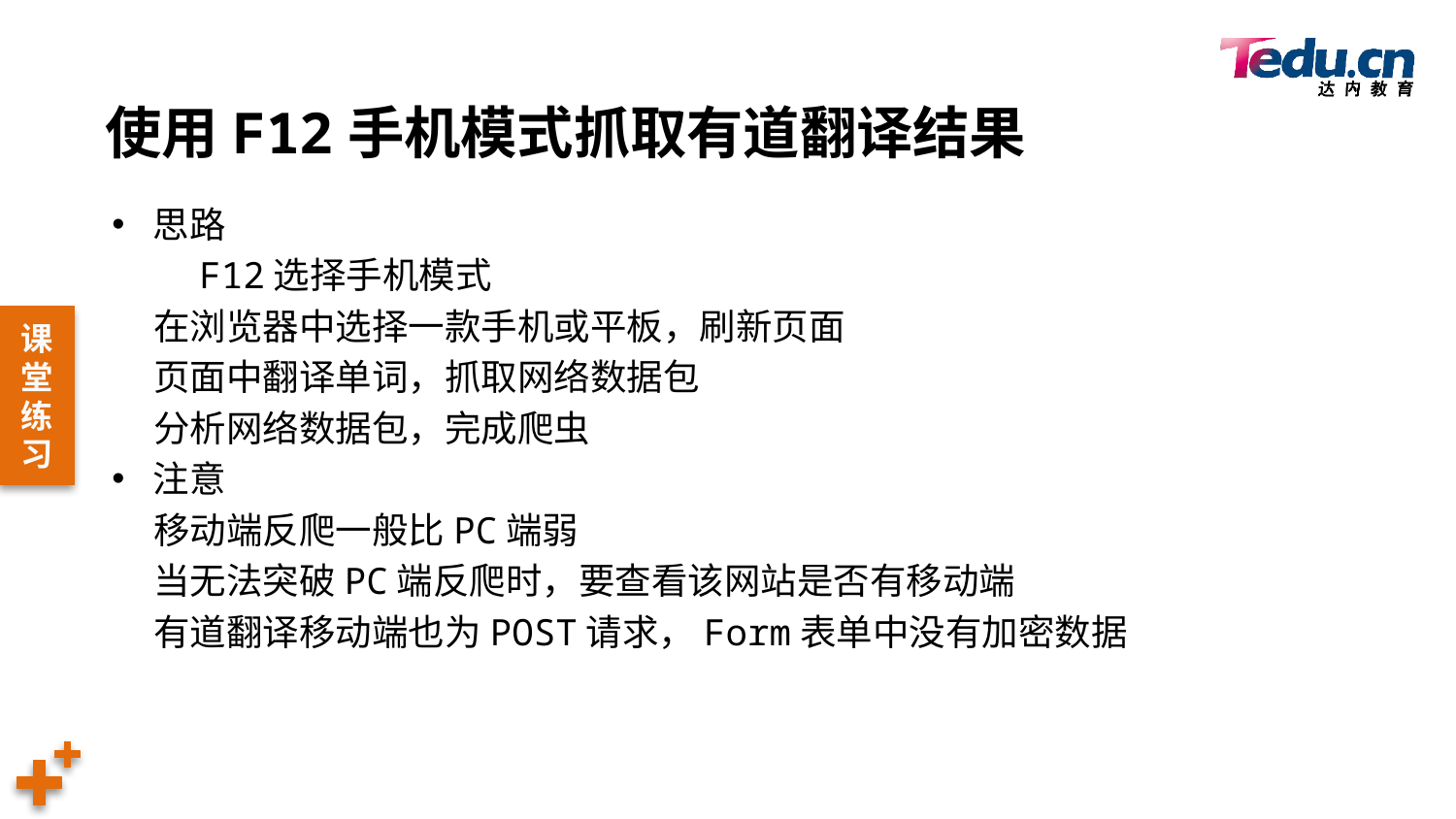

# 使用F12手机模式抓取有道翻译结果
思路
    F12选择手机模式
    在浏览器中选择一款手机或平板，刷新页面
    页面中翻译单词，抓取网络数据包
    分析网络数据包，完成爬虫
注意
    移动端反爬一般比PC端弱
    当无法突破PC端反爬时，要查看该网站是否有移动端
    有道翻译移动端也为POST请求，Form表单中没有加密数据